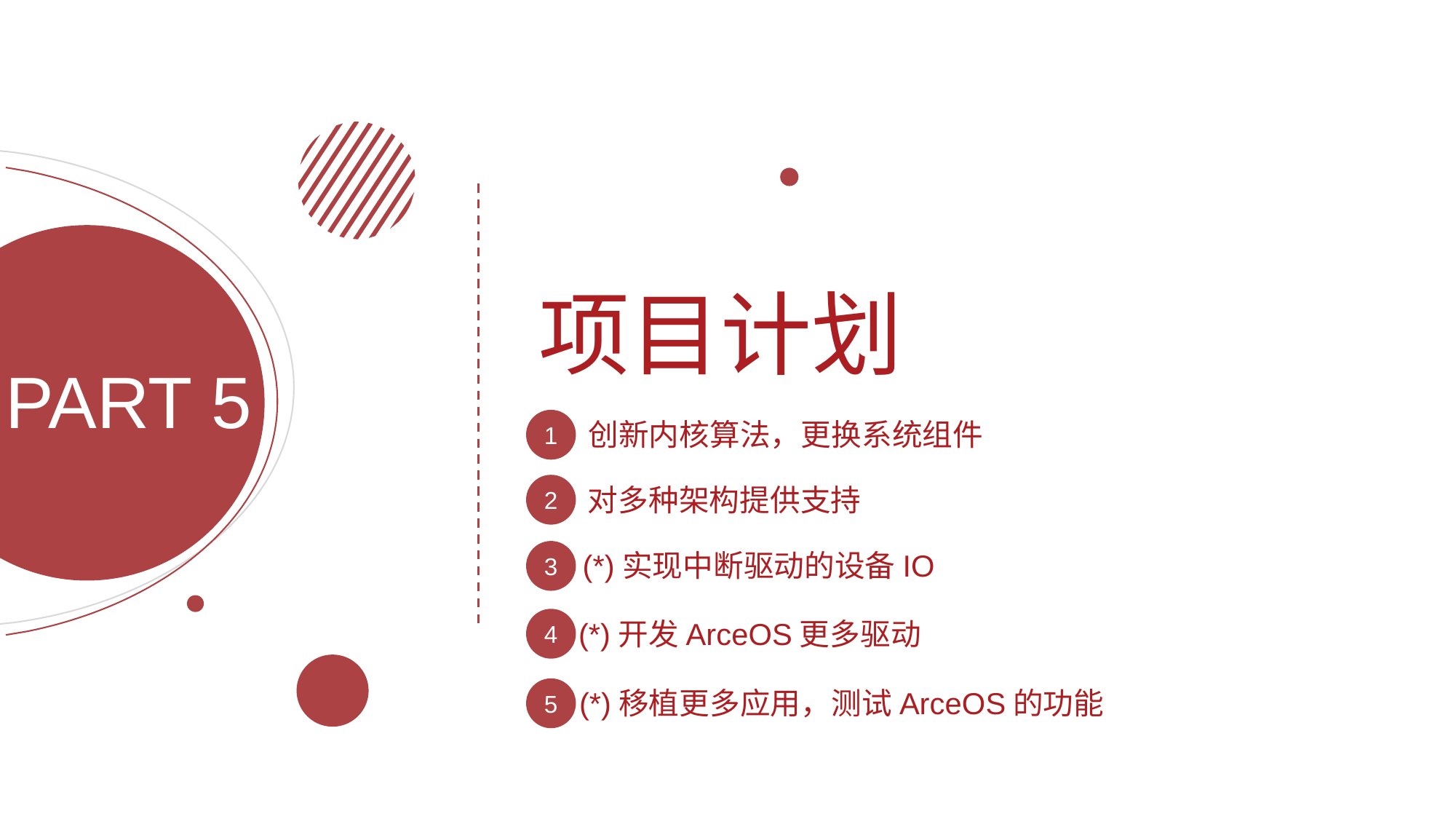

项目计划
PART 5
1
创新内核算法，更换系统组件
2
对多种架构提供支持
3
(*)实现中断驱动的设备IO

4
(*)开发ArceOS更多驱动

5
(*)移植更多应用，测试ArceOS的功能